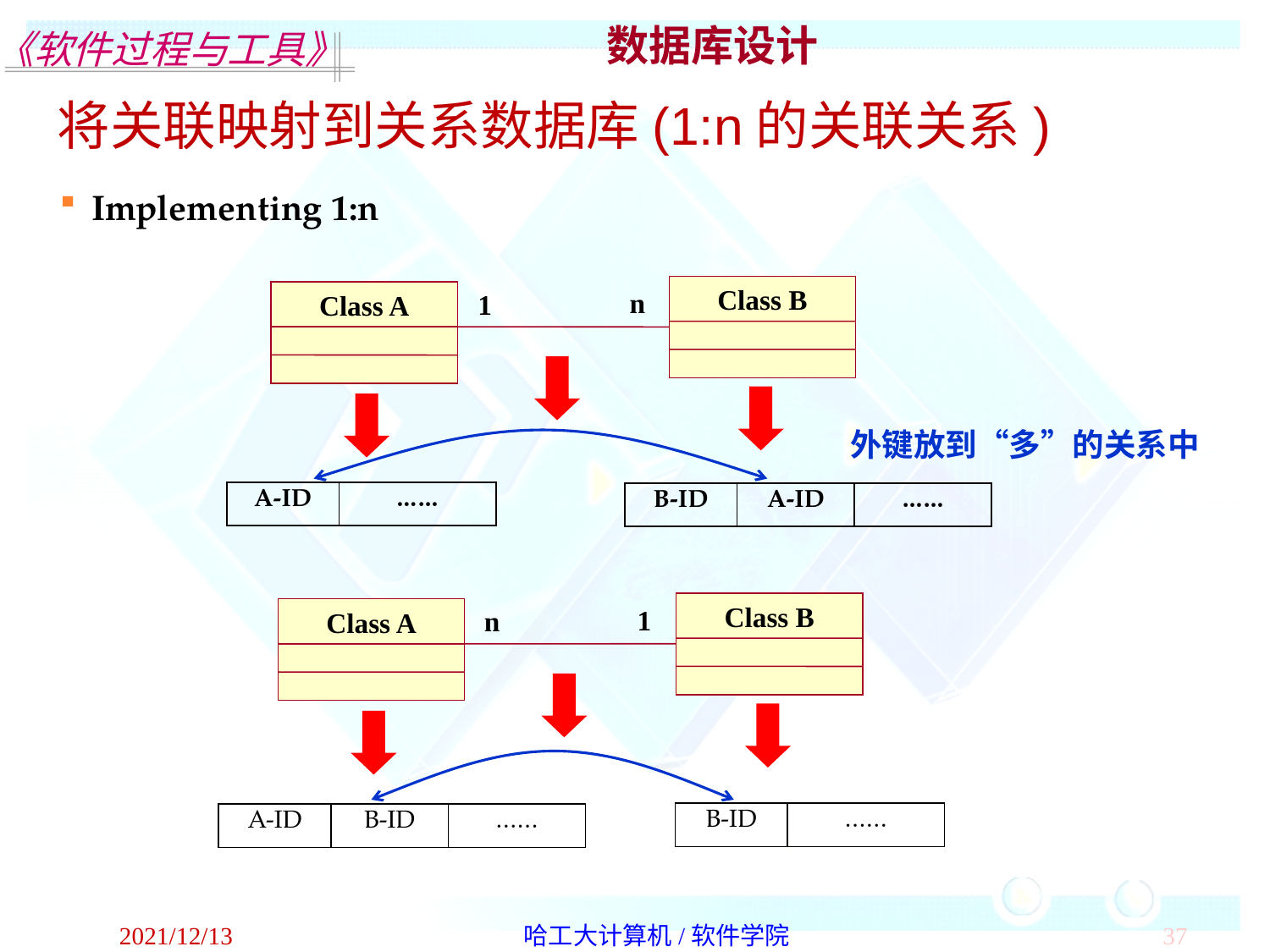

数据库设计
将关联映射到关系数据库(1:n的关联关系)
Implementing 1:n
Class B

Class A

n
1

外键放到“多”的关系中

| A-ID | …… |
| --- | --- |
| B-ID | A-ID | …… |
| --- | --- | --- |
Class B

Class A

1
n

| B-ID | …… |
| --- | --- |
| A-ID | B-ID | …… |
| --- | --- | --- |